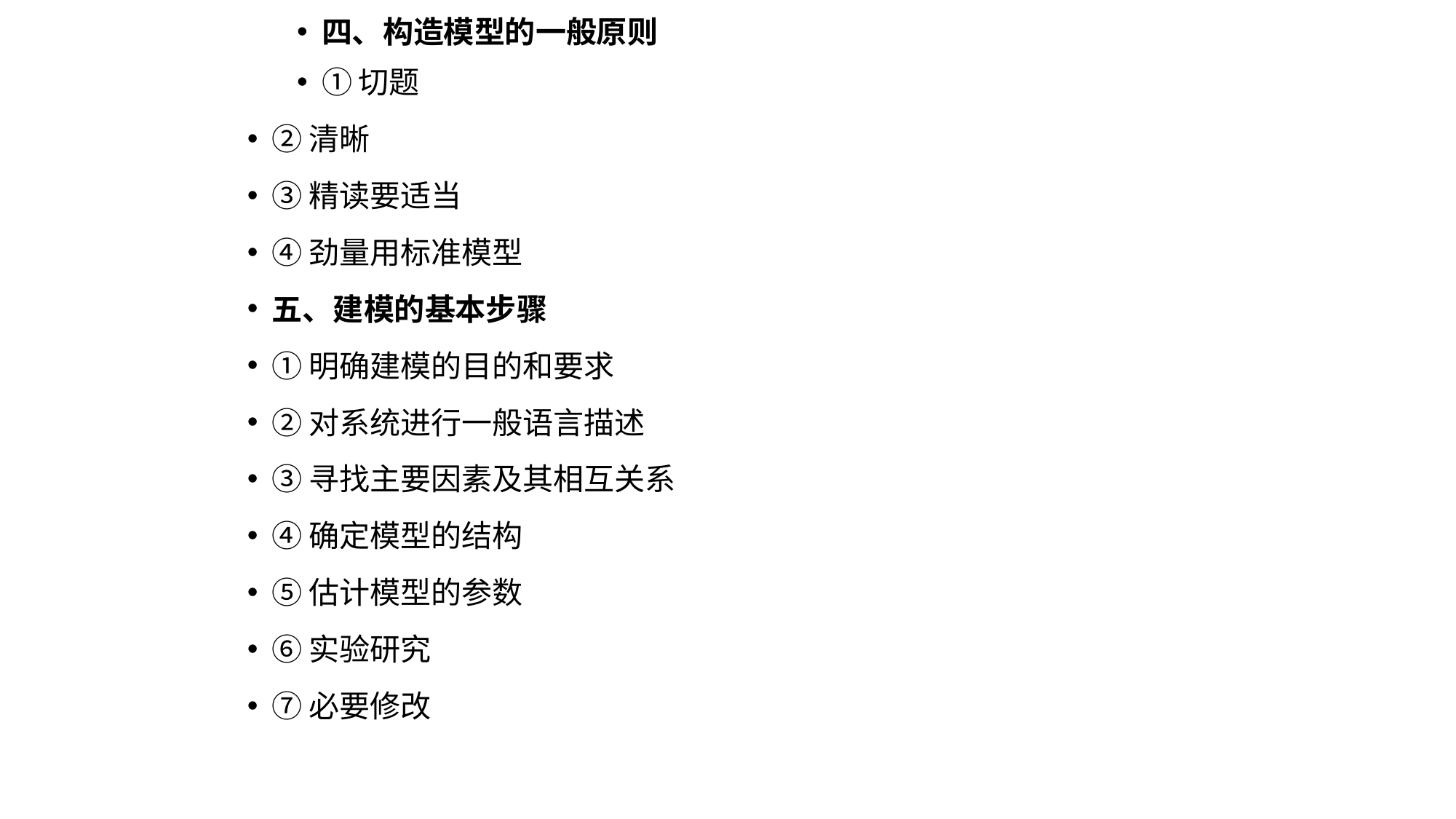

四、构造模型的一般原则
①切题
②清晰
③精读要适当
④劲量用标准模型
五、建模的基本步骤
①明确建模的目的和要求
②对系统进行一般语言描述
③寻找主要因素及其相互关系
④确定模型的结构
⑤估计模型的参数
⑥实验研究
⑦必要修改

#